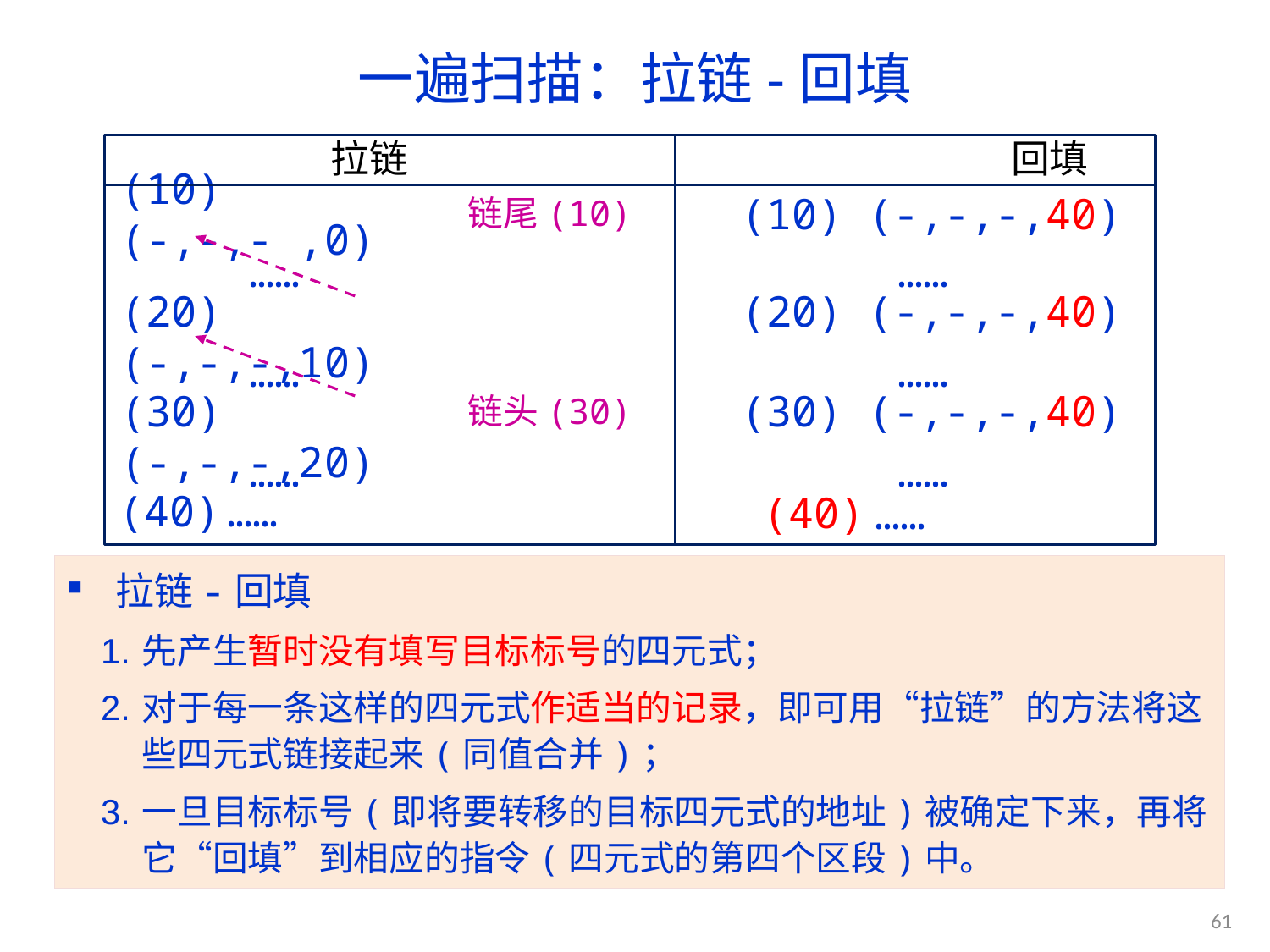

# 一遍扫描：拉链-回填
拉链
(10) (-,-,- ,0)
链尾(10)
……
(20) (-,-,-,10)
……
(30) (-,-,-,20)
链头(30)
……
(40)
……
回填
(10) (-,-,-,40)
……
(20) (-,-,-,40)
……
(30) (-,-,-,40)
……
(40)
……

拉链-回填
先产生暂时没有填写目标标号的四元式；
对于每一条这样的四元式作适当的记录，即可用“拉链”的方法将这些四元式链接起来(同值合并)；
一旦目标标号(即将要转移的目标四元式的地址)被确定下来，再将它“回填”到相应的指令(四元式的第四个区段)中。
61